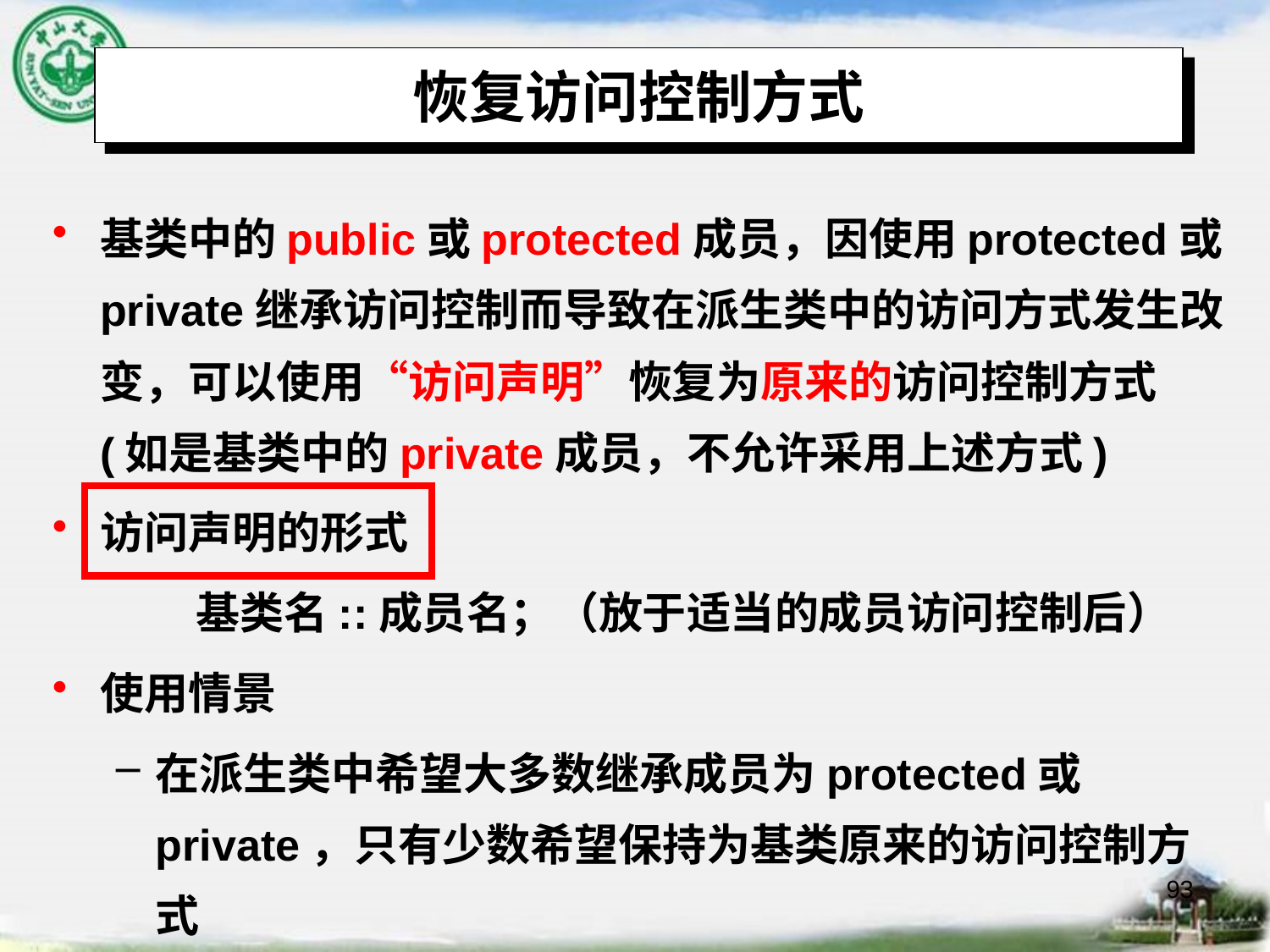

# 恢复访问控制方式
基类中的public或protected成员，因使用protected或private继承访问控制而导致在派生类中的访问方式发生改变，可以使用“访问声明”恢复为原来的访问控制方式(如是基类中的private成员，不允许采用上述方式)
访问声明的形式
       基类名::成员名；（放于适当的成员访问控制后）
使用情景
在派生类中希望大多数继承成员为protected或private，只有少数希望保持为基类原来的访问控制方式

93